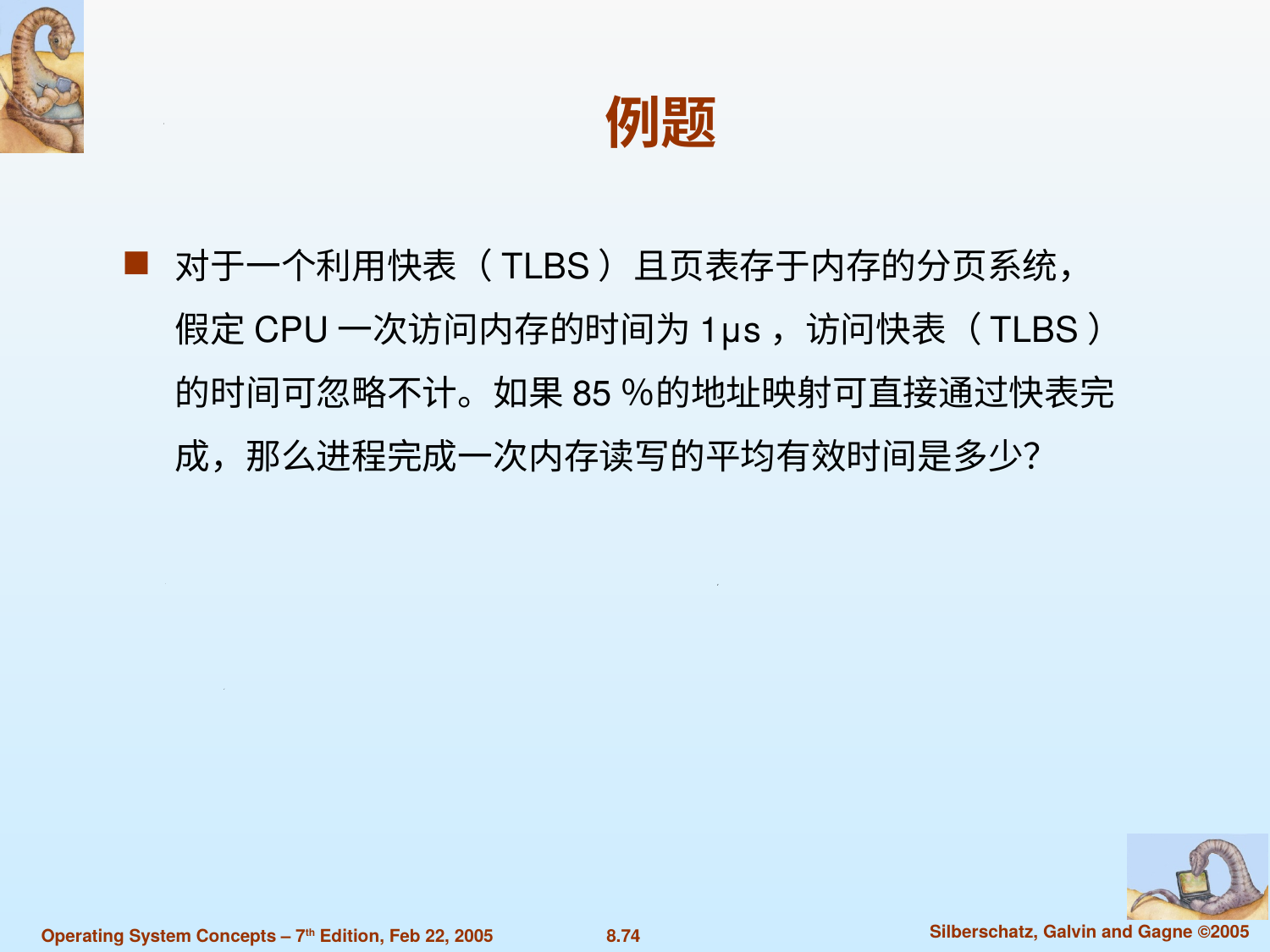

例题
对于一个利用快表（TLBS）且页表存于内存的分页系统，假定CPU一次访问内存的时间为1μs，访问快表（TLBS）的时间可忽略不计。如果85％的地址映射可直接通过快表完成，那么进程完成一次内存读写的平均有效时间是多少？